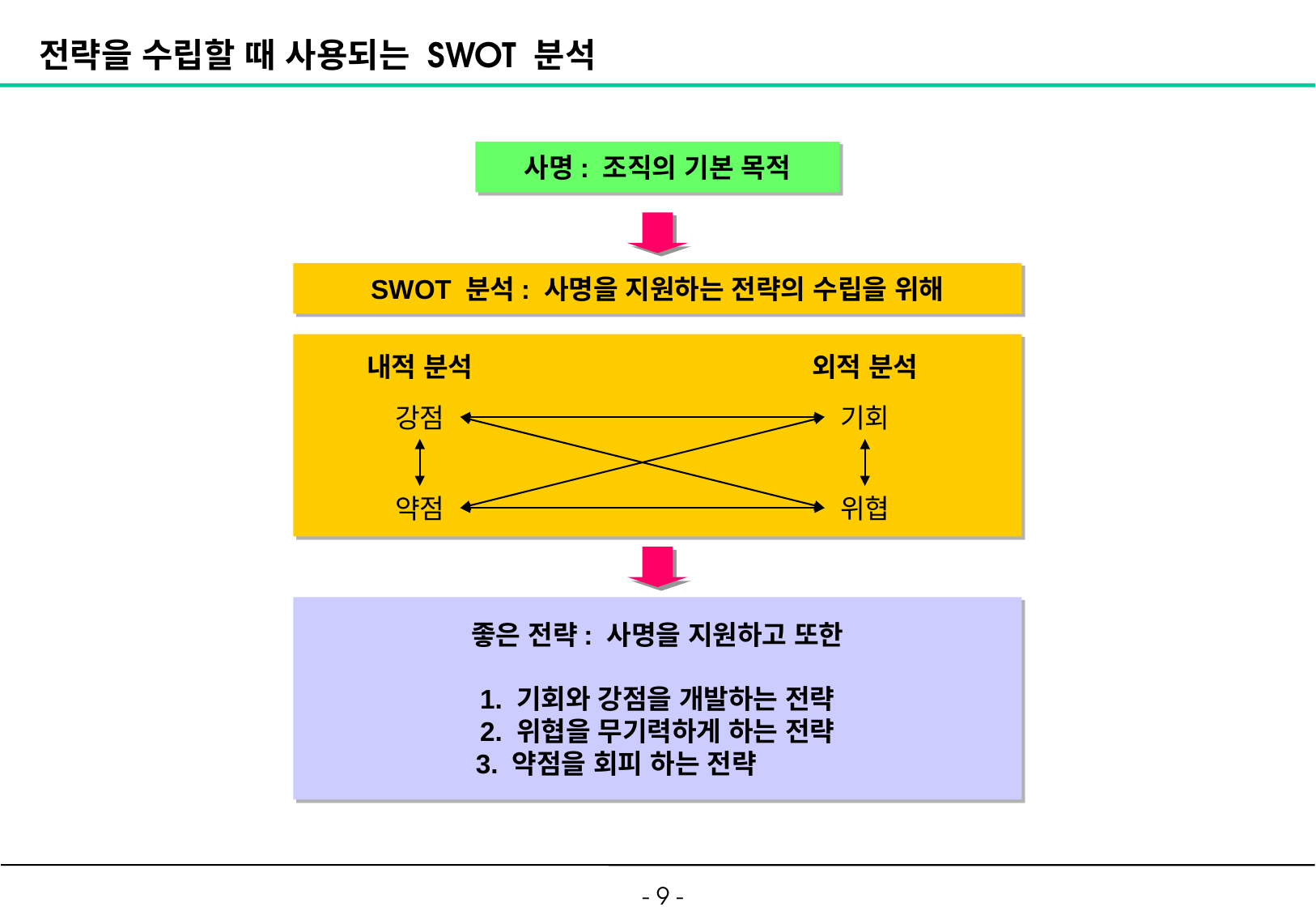

# 전략을 수립할 때 사용되는 SWOT 분석
사명: 조직의 기본 목적

SWOT 분석: 사명을 지원하는 전략의 수립을 위해

내적 분석
외적 분석
강점
기회
약점
위협

좋은 전략: 사명을 지원하고 또한

1. 기회와 강점을 개발하는 전략
2. 위협을 무기력하게 하는 전략
3. 약점을 회피 하는 전략
- 9 -